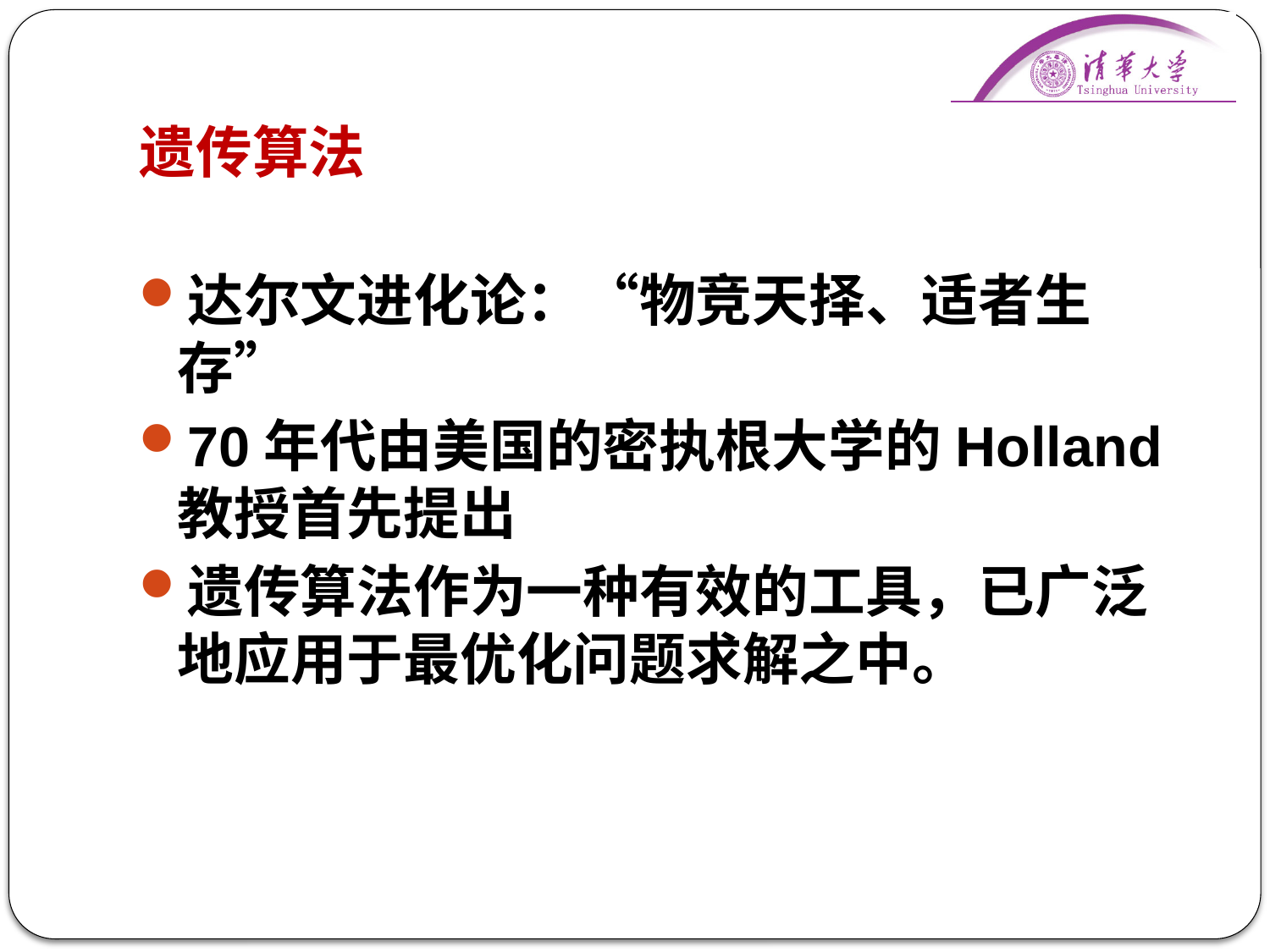

# 遗传算法
达尔文进化论：“物竞天择、适者生存”
70年代由美国的密执根大学的Holland教授首先提出
遗传算法作为一种有效的工具，已广泛地应用于最优化问题求解之中。